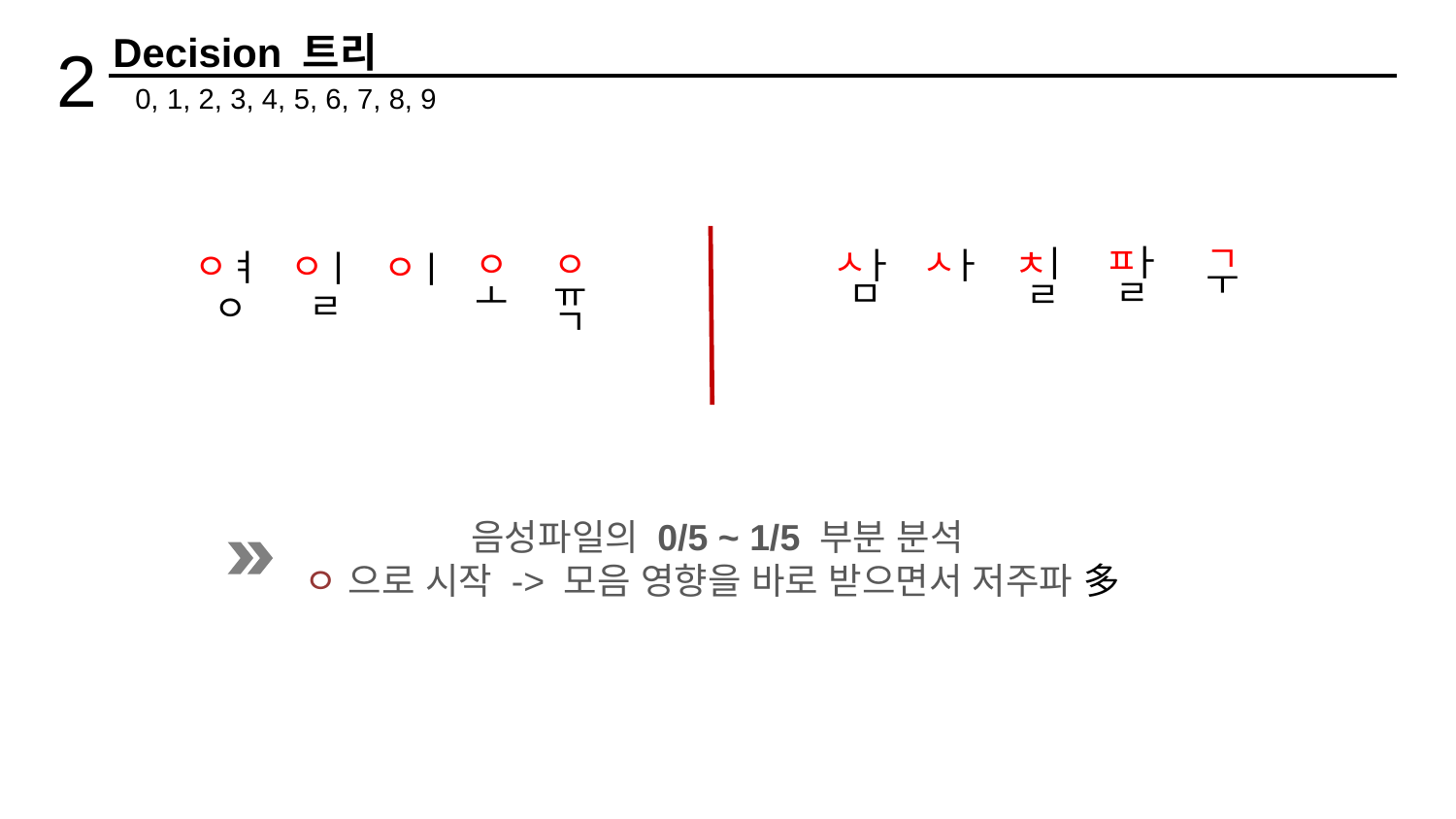

Decision 트리
2
0, 1, 2, 3, 4, 5, 6, 7, 8, 9
ㄱ
ㅜ
ㅍ
ㅏ
ㄹ
ㅅ
ㅏ
ㅁ
ㅅ
ㅏ
ㅊ
ㅣ
ㄹ
ㅇ
ㅇ
ㅠ
ㅗ
ㄱ
ㅇ
ㅕ
ㅇ
ㅇ
ㅣ
ㄹ
ㅇ
ㅣ
음성파일의 0/5 ~ 1/5 부분 분석
ㅇ 으로 시작 -> 모음 영향을 바로 받으면서 저주파 多